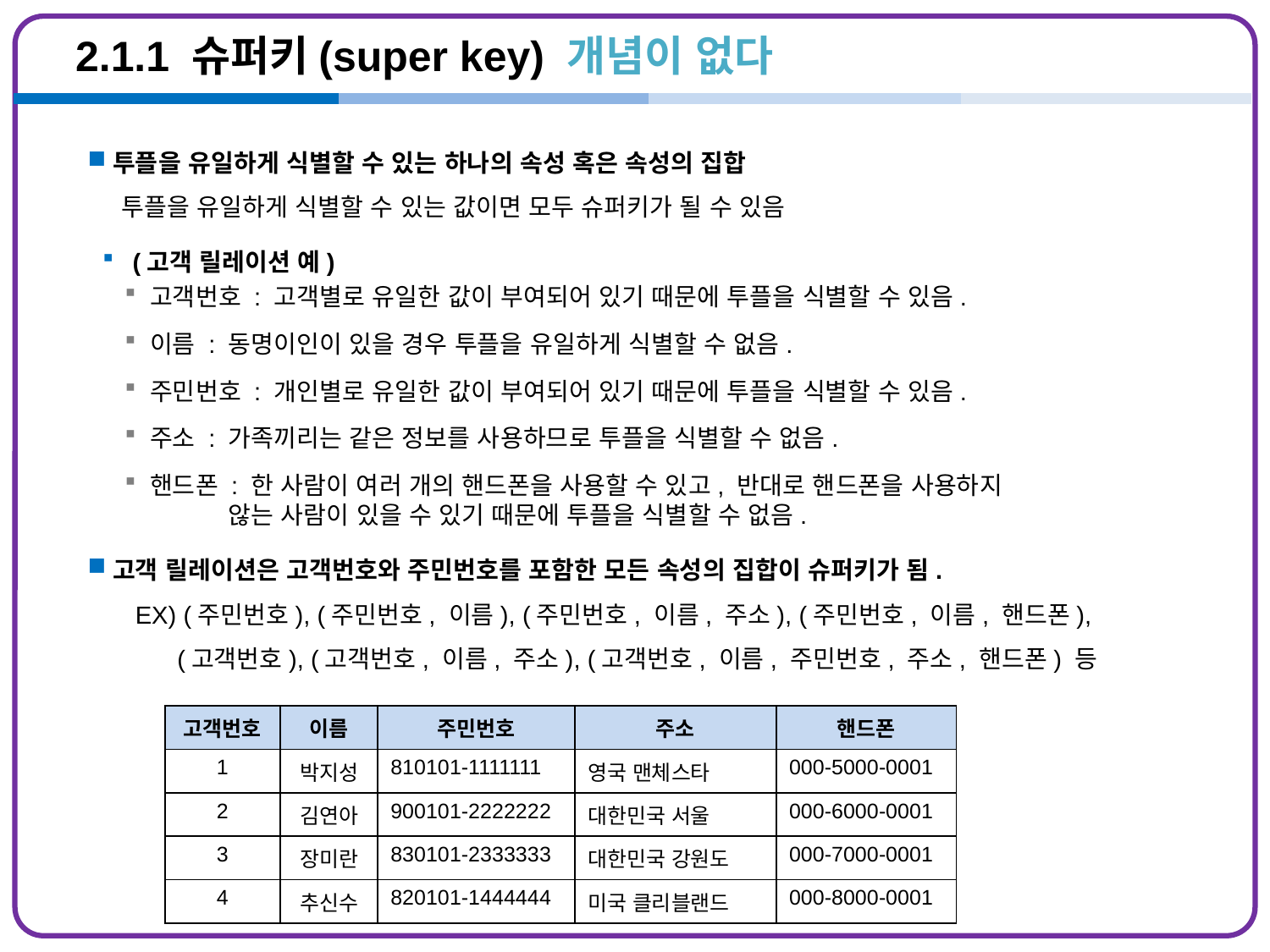

# 2.1.1 슈퍼키(super key) 개념이 없다
투플을 유일하게 식별할 수 있는 하나의 속성 혹은 속성의 집합
    투플을 유일하게 식별할 수 있는 값이면 모두 슈퍼키가 될 수 있음
(고객 릴레이션 예)
고객번호 : 고객별로 유일한 값이 부여되어 있기 때문에 투플을 식별할 수 있음.
이름 : 동명이인이 있을 경우 투플을 유일하게 식별할 수 없음.
주민번호 : 개인별로 유일한 값이 부여되어 있기 때문에 투플을 식별할 수 있음.
주소 : 가족끼리는 같은 정보를 사용하므로 투플을 식별할 수 없음.
핸드폰 : 한 사람이 여러 개의 핸드폰을 사용할 수 있고, 반대로 핸드폰을 사용하지
              않는 사람이 있을 수 있기 때문에 투플을 식별할 수 없음.
고객 릴레이션은 고객번호와 주민번호를 포함한 모든 속성의 집합이 슈퍼키가 됨.
	EX) (주민번호), (주민번호, 이름), (주민번호, 이름, 주소), (주민번호, 이름, 핸드폰),
	      (고객번호), (고객번호, 이름, 주소), (고객번호, 이름, 주민번호, 주소, 핸드폰) 등

| 고객번호 | 이름 | 주민번호 | 주소 | 핸드폰 |
| --- | --- | --- | --- | --- |
| 1 | 박지성 | 810101-1111111 | 영국 맨체스타 | 000-5000-0001 |
| 2 | 김연아 | 900101-2222222 | 대한민국 서울 | 000-6000-0001 |
| 3 | 장미란 | 830101-2333333 | 대한민국 강원도 | 000-7000-0001 |
| 4 | 추신수 | 820101-1444444 | 미국 클리블랜드 | 000-8000-0001 |